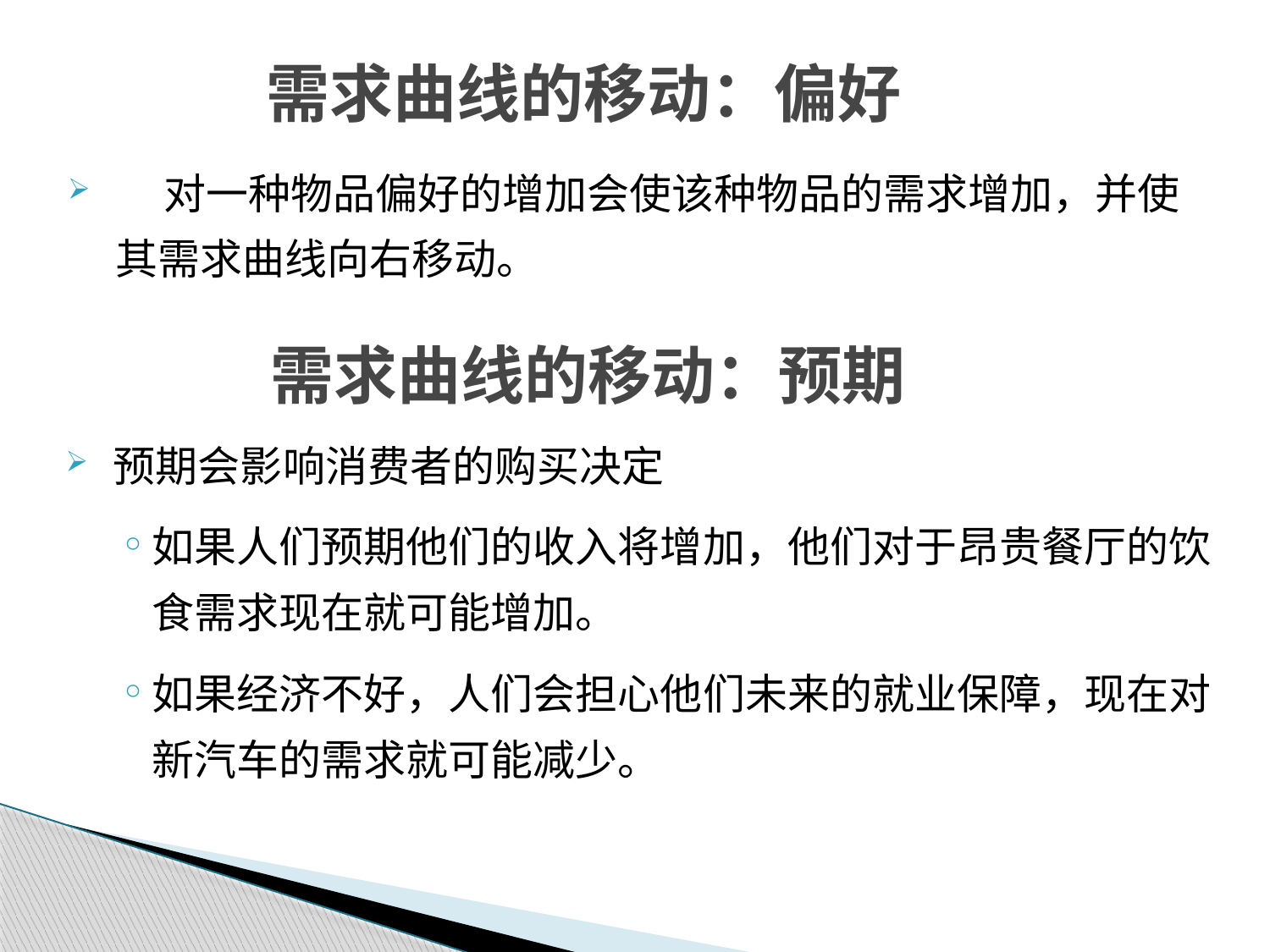

需求曲线的移动：偏好
    对一种物品偏好的增加会使该种物品的需求增加，并使其需求曲线向右移动。
需求曲线的移动：预期
预期会影响消费者的购买决定
如果人们预期他们的收入将增加，他们对于昂贵餐厅的饮食需求现在就可能增加。
如果经济不好，人们会担心他们未来的就业保障，现在对新汽车的需求就可能减少。